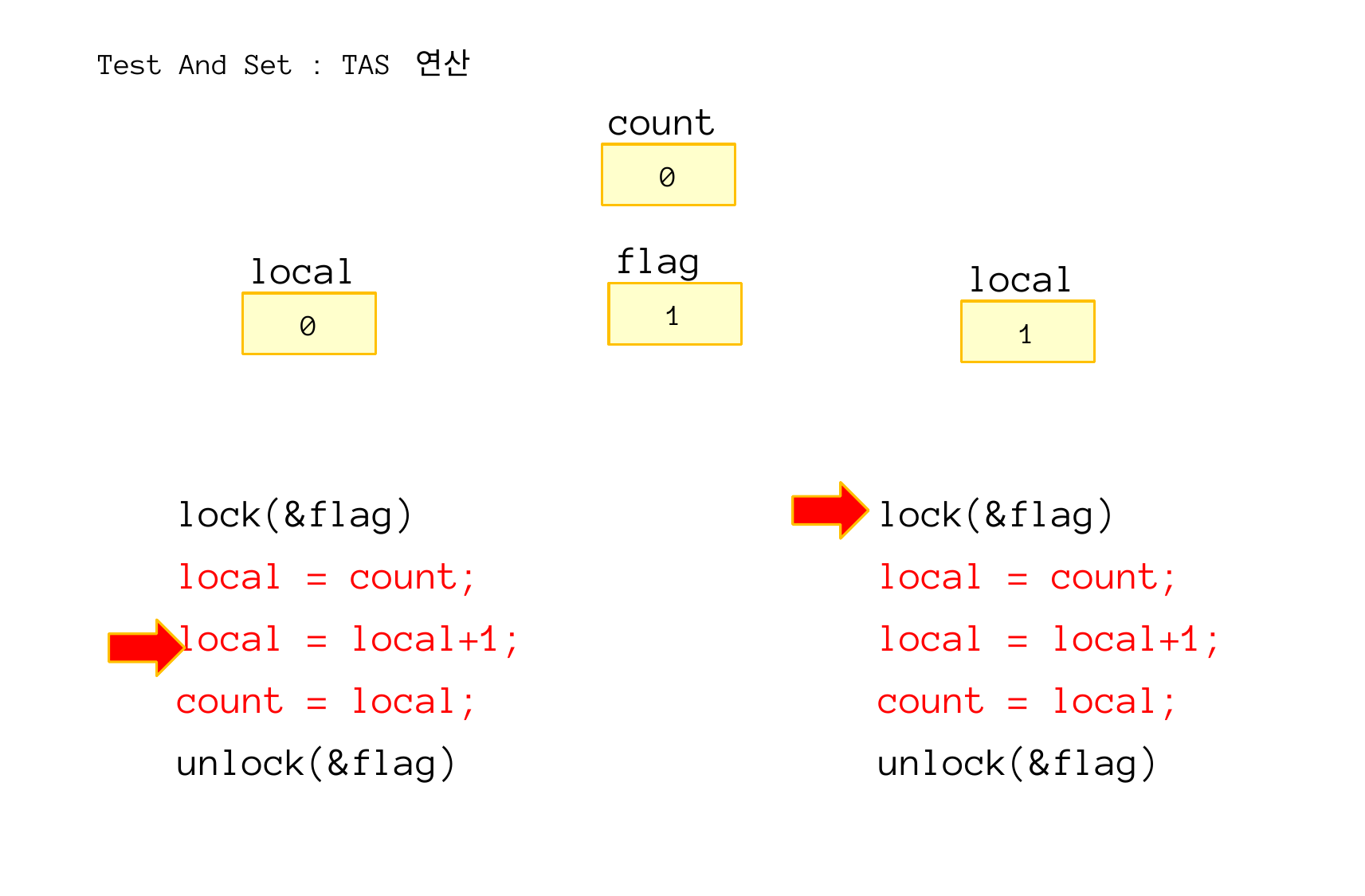

Test And Set : TAS 연산
count
0
flag
local
local
1
0
1
lock(&flag)
local = count;
local = local+1;
count = local;
unlock(&flag)
lock(&flag)
local = count;
local = local+1;
count = local;
unlock(&flag)